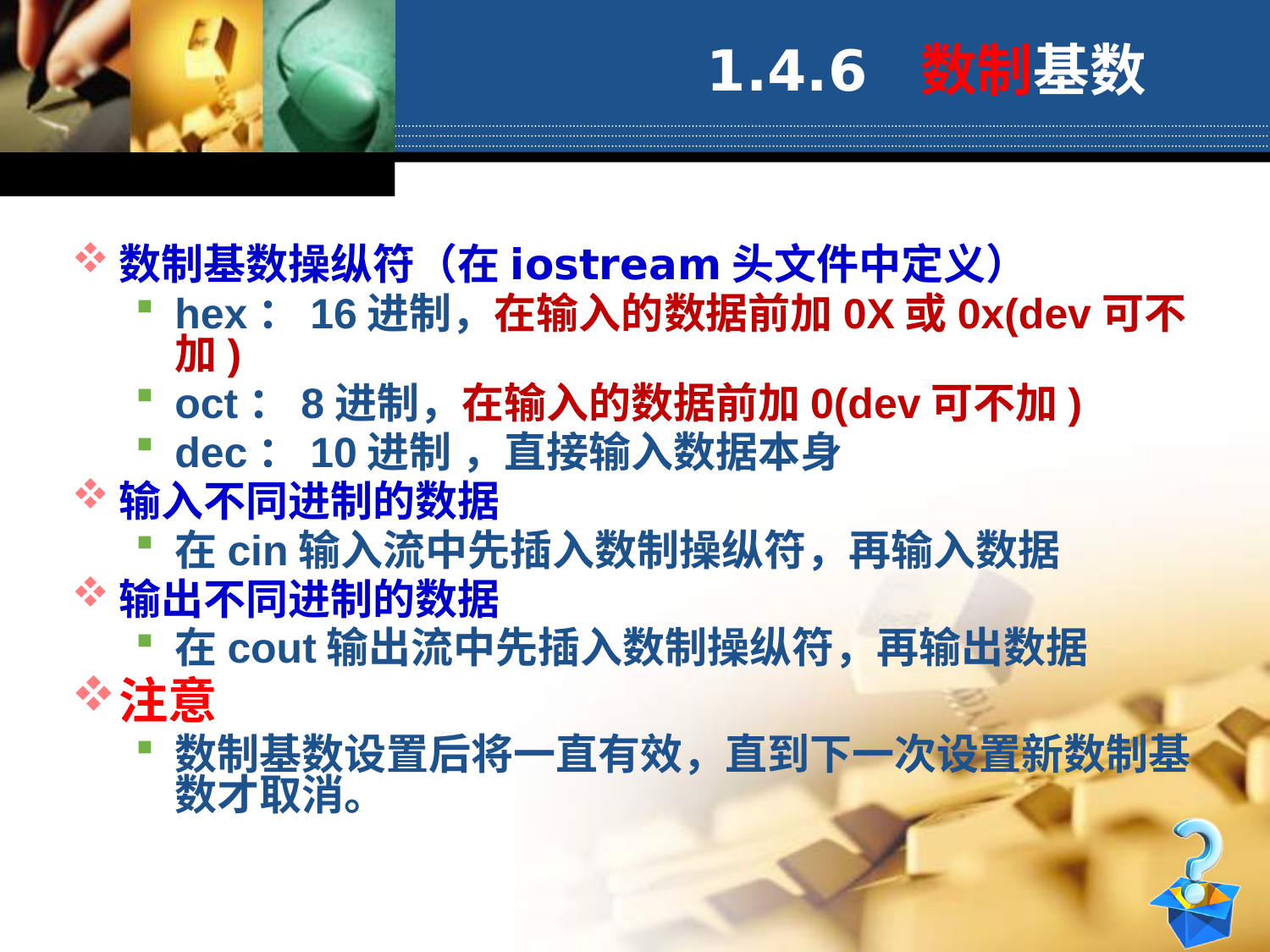

1.4.6  数制基数
数制基数操纵符（在iostream头文件中定义）
hex：16进制，在输入的数据前加0X或0x(dev可不加)
oct：8进制，在输入的数据前加0(dev可不加)
dec：10进制 ，直接输入数据本身
输入不同进制的数据
在cin输入流中先插入数制操纵符，再输入数据
输出不同进制的数据
在cout输出流中先插入数制操纵符，再输出数据
注意
数制基数设置后将一直有效，直到下一次设置新数制基数才取消。